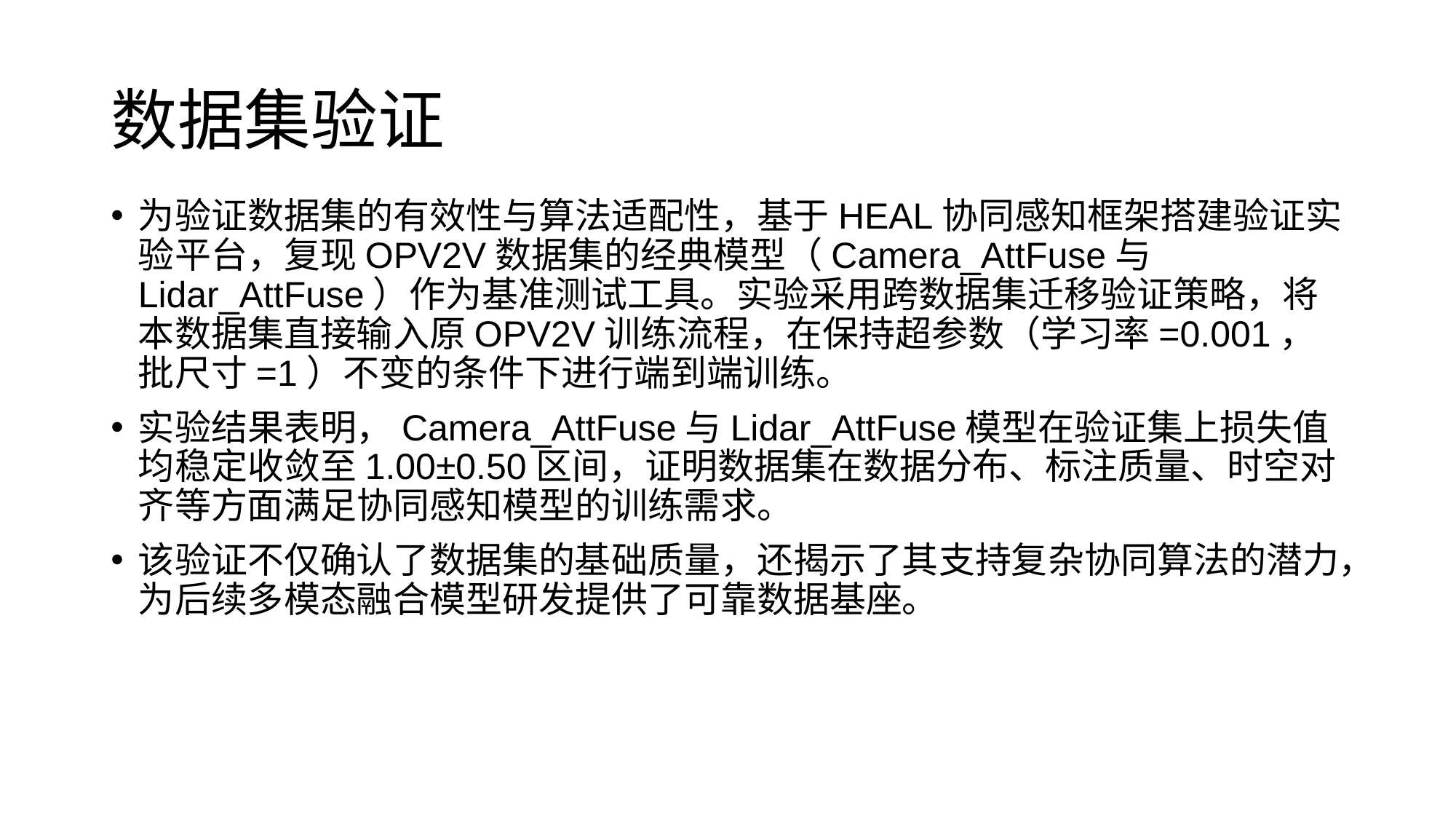

# 数据集验证
为验证数据集的有效性与算法适配性，基于HEAL协同感知框架搭建验证实验平台，复现OPV2V数据集的经典模型（Camera_AttFuse与Lidar_AttFuse）作为基准测试工具。实验采用跨数据集迁移验证策略，将本数据集直接输入原OPV2V训练流程，在保持超参数（学习率=0.001，批尺寸=1）不变的条件下进行端到端训练。
实验结果表明，Camera_AttFuse与Lidar_AttFuse模型在验证集上损失值均稳定收敛至1.00±0.50区间，证明数据集在数据分布、标注质量、时空对齐等方面满足协同感知模型的训练需求。
该验证不仅确认了数据集的基础质量，还揭示了其支持复杂协同算法的潜力，为后续多模态融合模型研发提供了可靠数据基座。